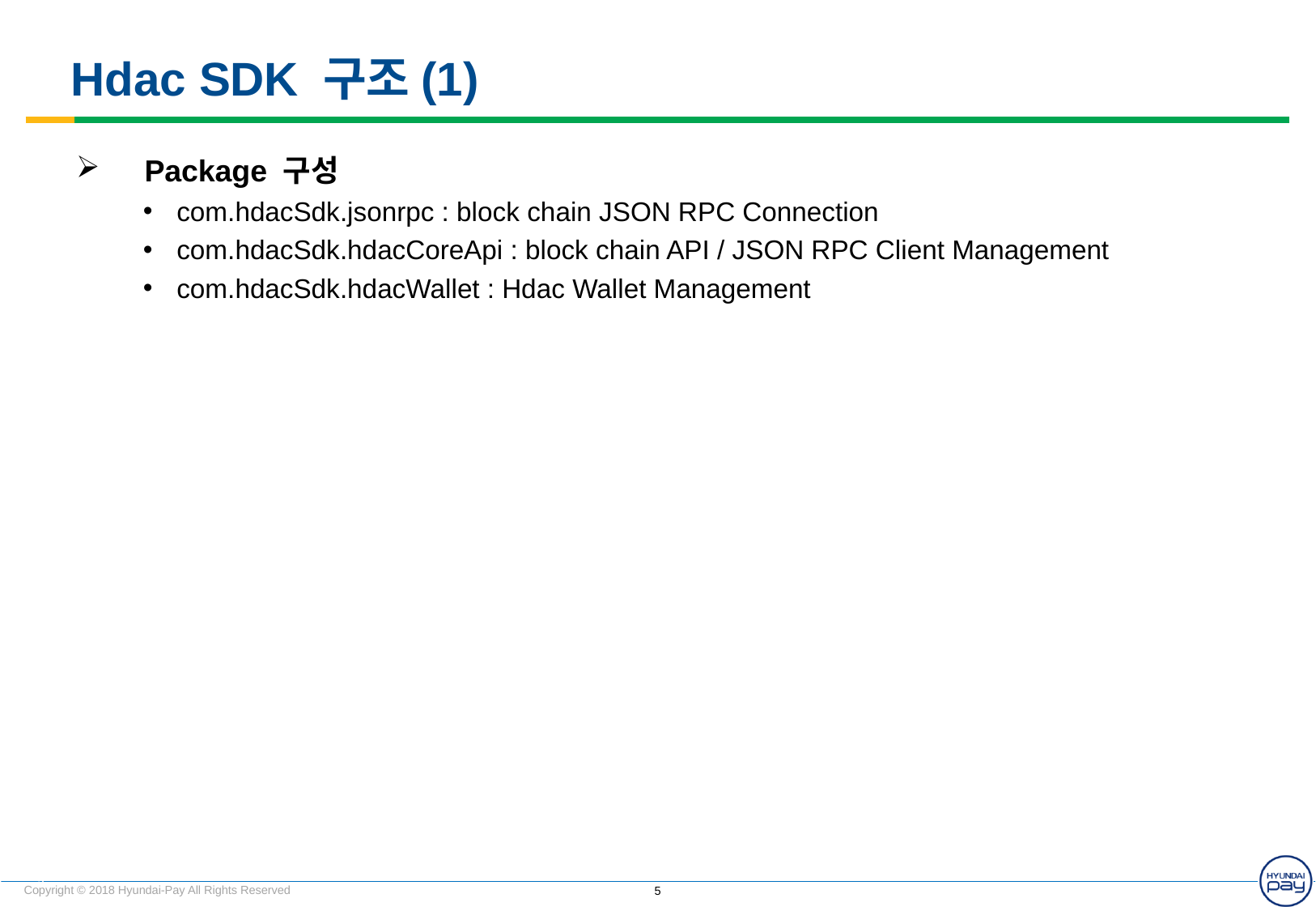

# Hdac SDK 구조(1)
Package 구성
com.hdacSdk.jsonrpc : block chain JSON RPC Connection
com.hdacSdk.hdacCoreApi : block chain API / JSON RPC Client Management
com.hdacSdk.hdacWallet : Hdac Wallet Management